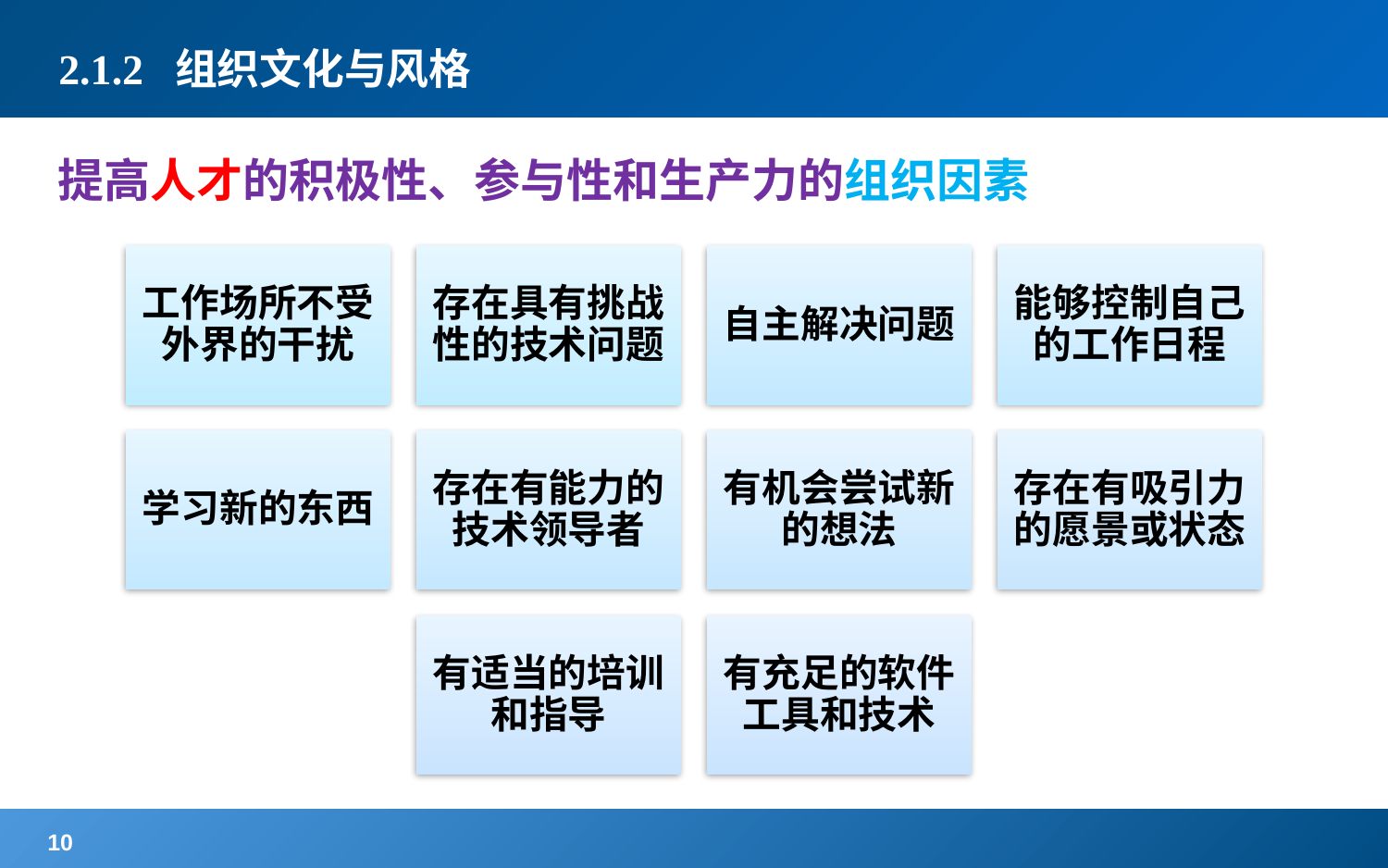

# 2.1.2  组织文化与风格
提高人才的积极性、参与性和生产力的组织因素

工作场所不受外界的干扰
存在具有挑战性的技术问题
自主解决问题
能够控制自己的工作日程
学习新的东西
存在有能力的技术领导者
有机会尝试新的想法
存在有吸引力的愿景或状态
有适当的培训和指导
有充足的软件工具和技术